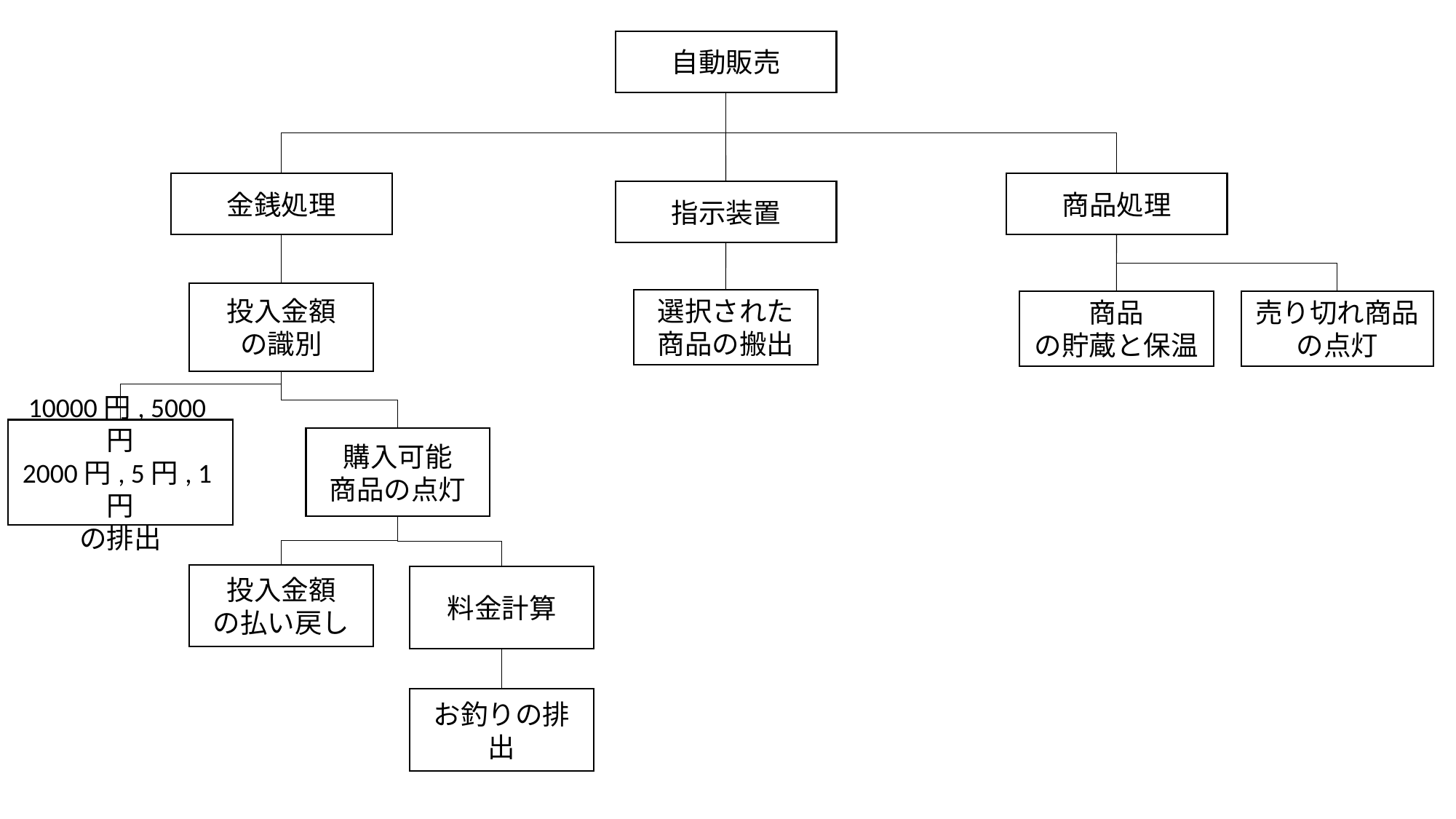

自動販売
金銭処理
商品処理
指示装置
投入金額
の識別
選択された
商品の搬出
商品
の貯蔵と保温
売り切れ商品の点灯
10000円, 5000円
2000円, 5円, 1円
の排出
購入可能
商品の点灯
投入金額
の払い戻し
料金計算
お釣りの排出